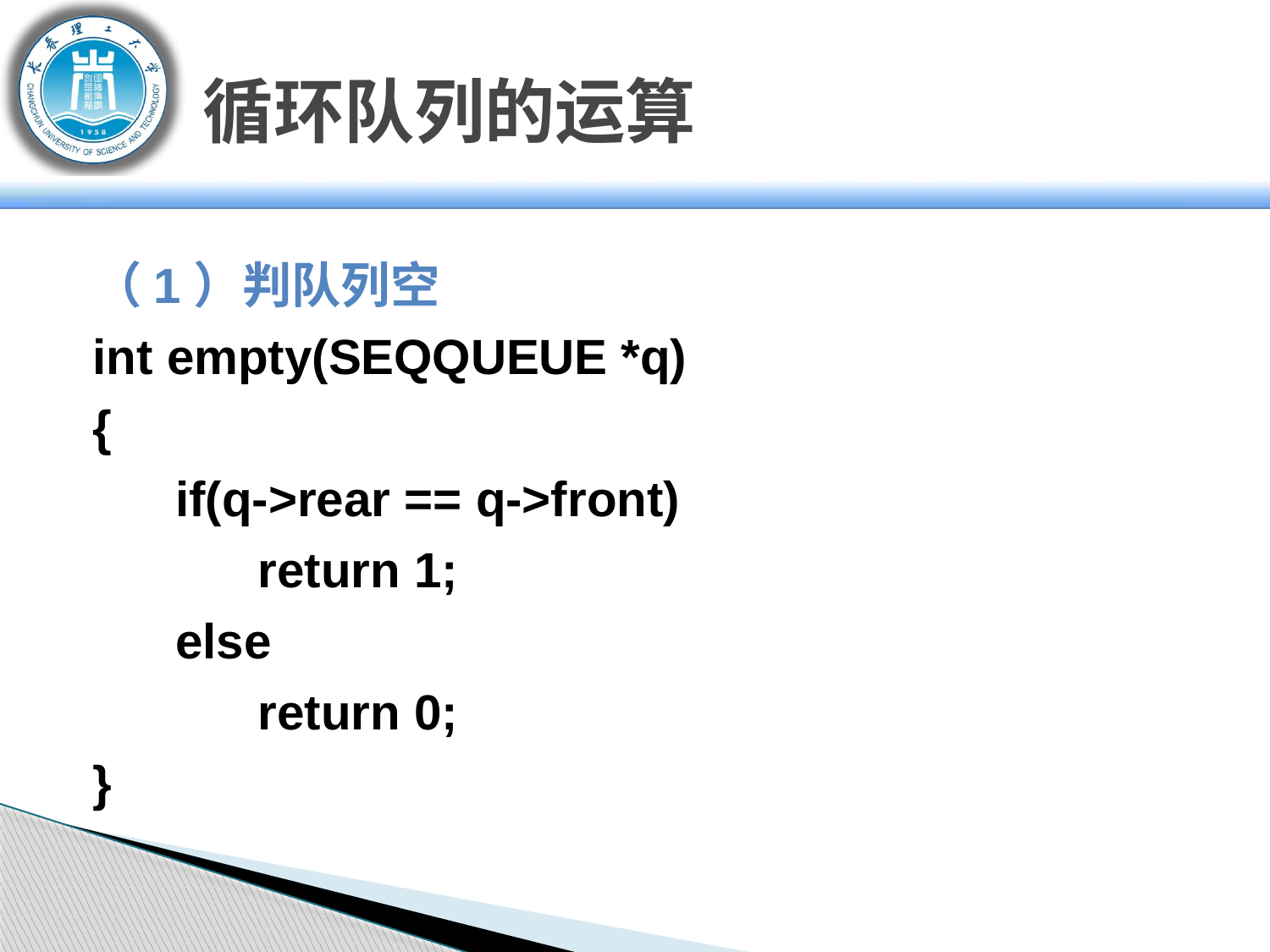

循环队列的运算
（1）判队列空
int empty(SEQQUEUE *q)
{
      if(q->rear == q->front)
            return 1;
      else
            return 0;
}